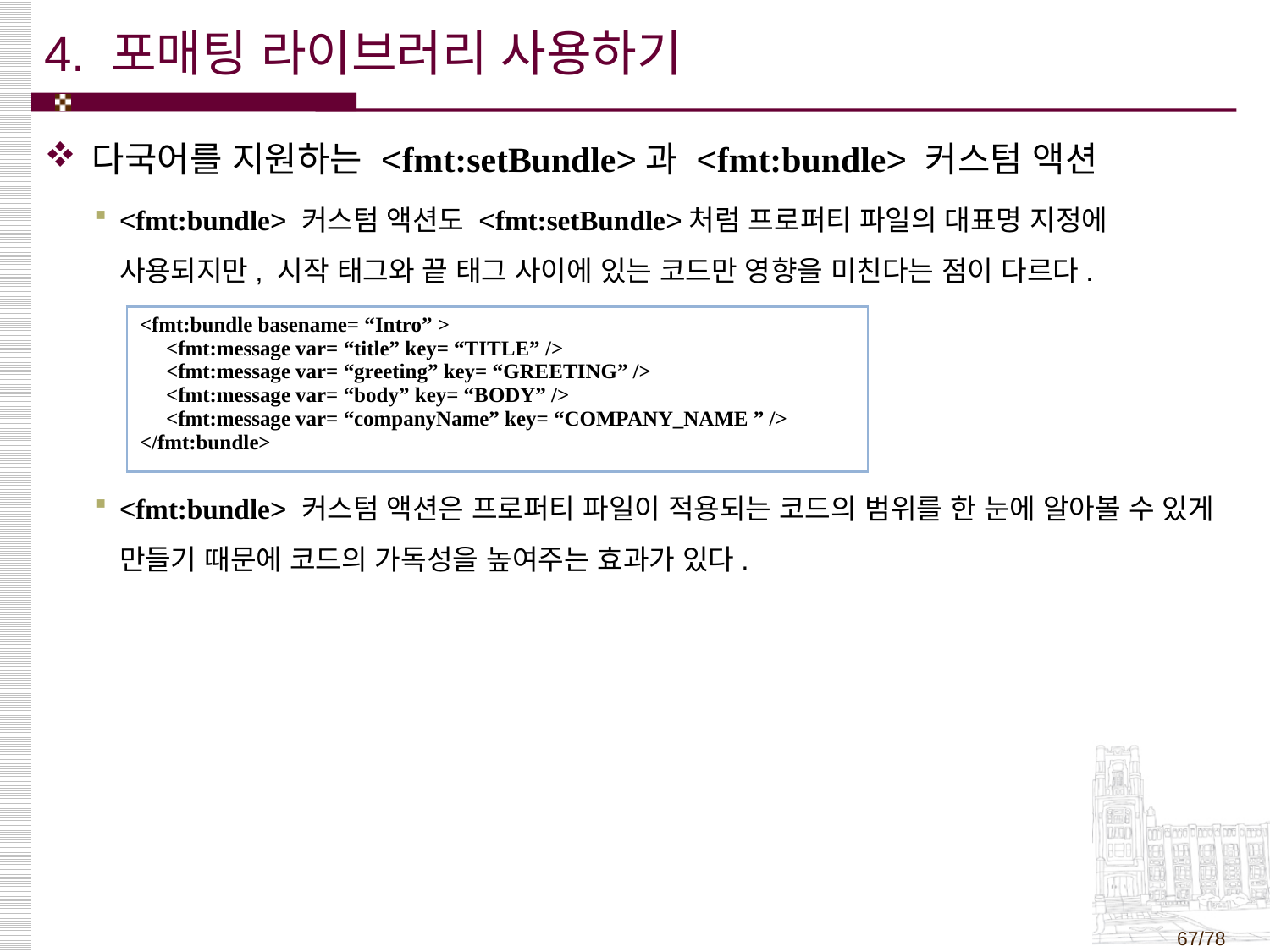

4. 포매팅 라이브러리 사용하기
다국어를 지원하는 <fmt:setBundle>과 <fmt:bundle> 커스텀 액션
<fmt:bundle> 커스텀 액션도 <fmt:setBundle>처럼 프로퍼티 파일의 대표명 지정에 사용되지만, 시작 태그와 끝 태그 사이에 있는 코드만 영향을 미친다는 점이 다르다.

<fmt:bundle> 커스텀 액션은 프로퍼티 파일이 적용되는 코드의 범위를 한 눈에 알아볼 수 있게 만들기 때문에 코드의 가독성을 높여주는 효과가 있다.

| <fmt:bundle basename= “Intro” > <fmt:message var= “title” key= “TITLE” /> <fmt:message var= “greeting” key= “GREETING” /> <fmt:message var= “body” key= “BODY” /> <fmt:message var= “companyName” key= “COMPANY\_NAME ” /> </fmt:bundle> |
| --- |